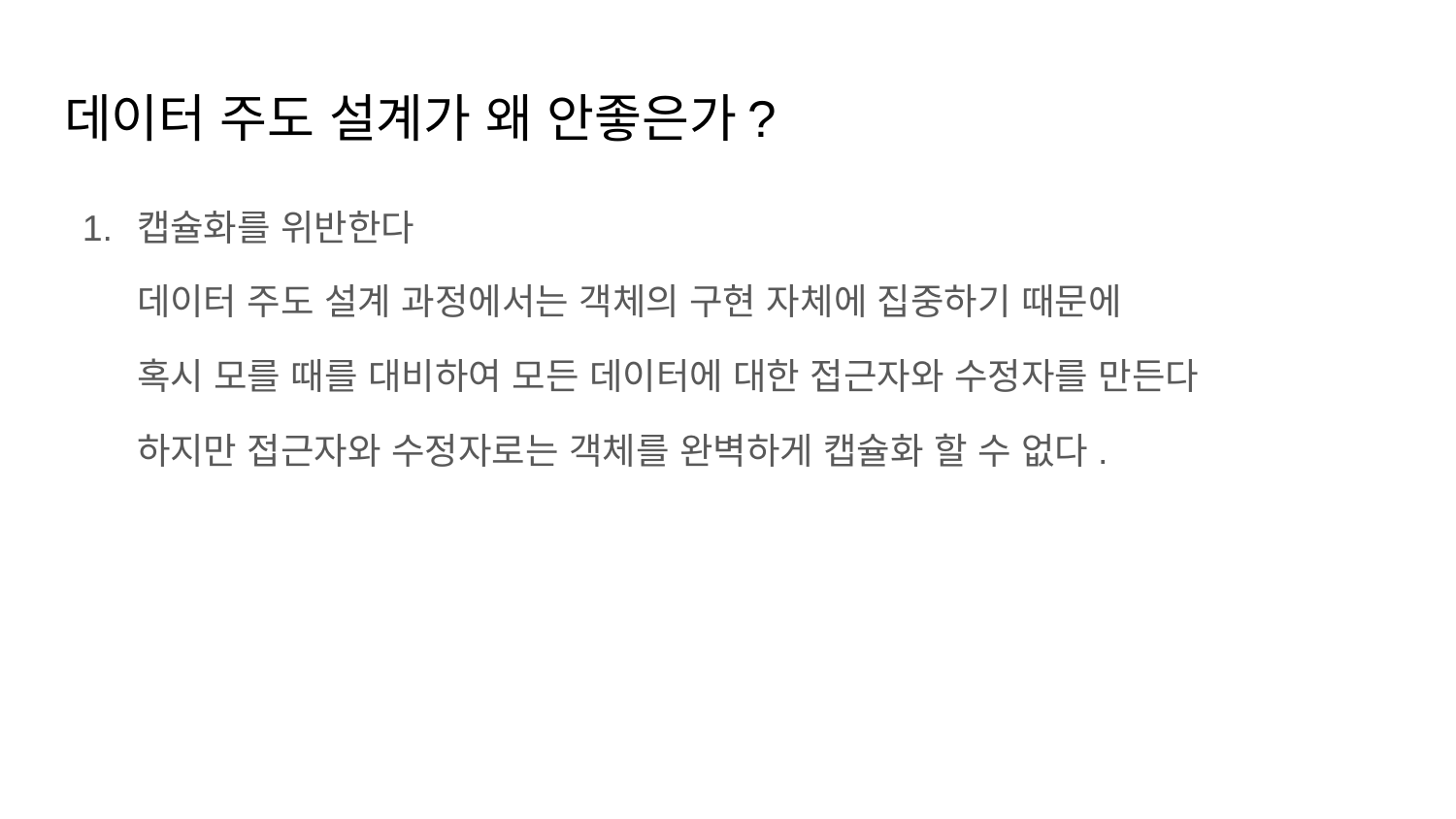

# 데이터 주도 설계가 왜 안좋은가?
캡슐화를 위반한다
데이터 주도 설계 과정에서는 객체의 구현 자체에 집중하기 때문에
혹시 모를 때를 대비하여 모든 데이터에 대한 접근자와 수정자를 만든다
하지만 접근자와 수정자로는 객체를 완벽하게 캡슐화 할 수 없다.